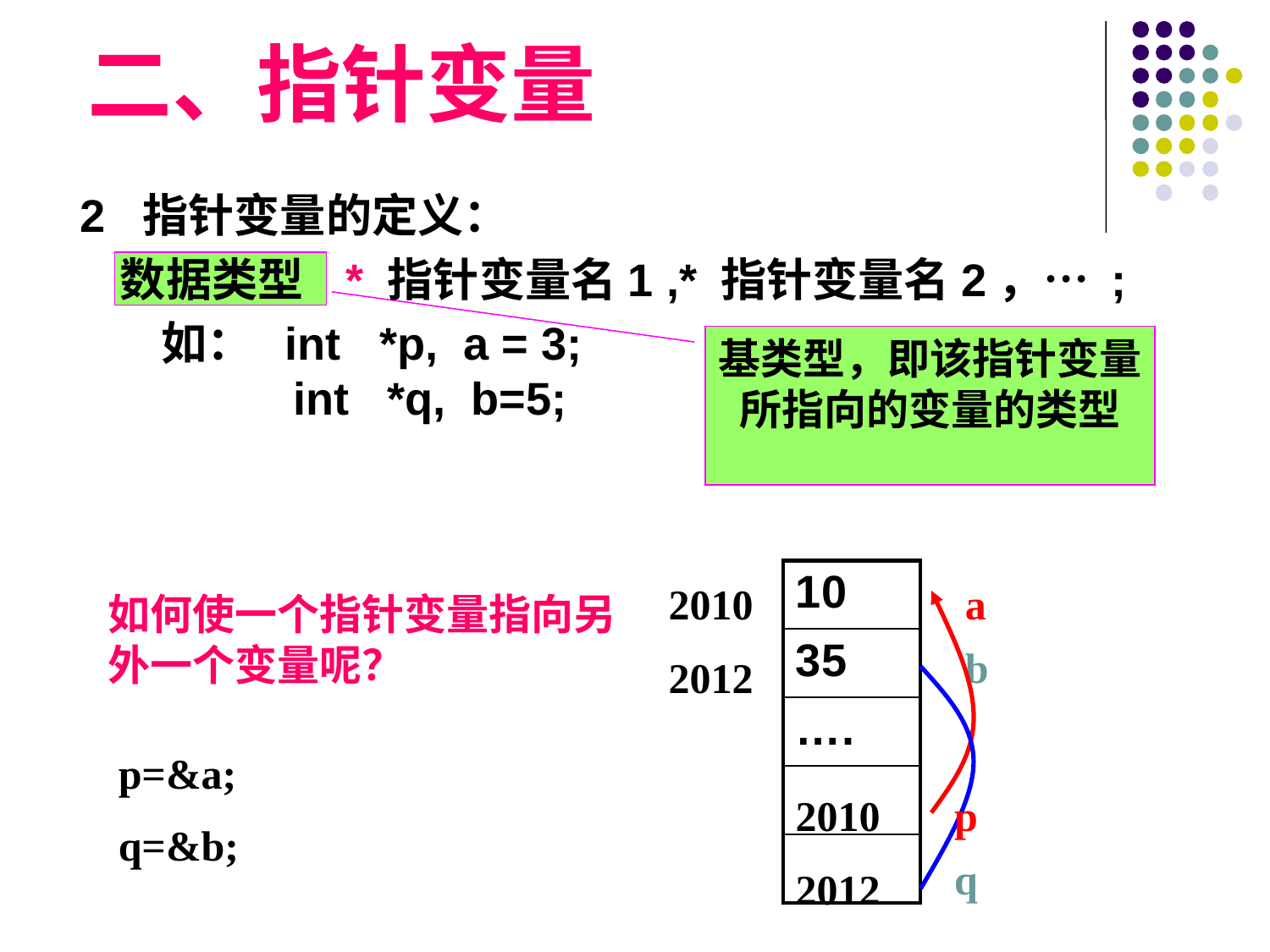

# 二、指针变量
 2  指针变量的定义：
    数据类型   * 指针变量名1 ,* 指针变量名2，… ;
        如：  int   *p,  a = 3;
              int   *q,  b=5;

基类型，即该指针变量所指向的变量的类型
| 10 |
| --- |
| 35 |
| …. |
|  |
|  |
2010
a
如何使一个指针变量指向另外一个变量呢？

b
2012

p=&a;
q=&b;
2010
p
q
2012